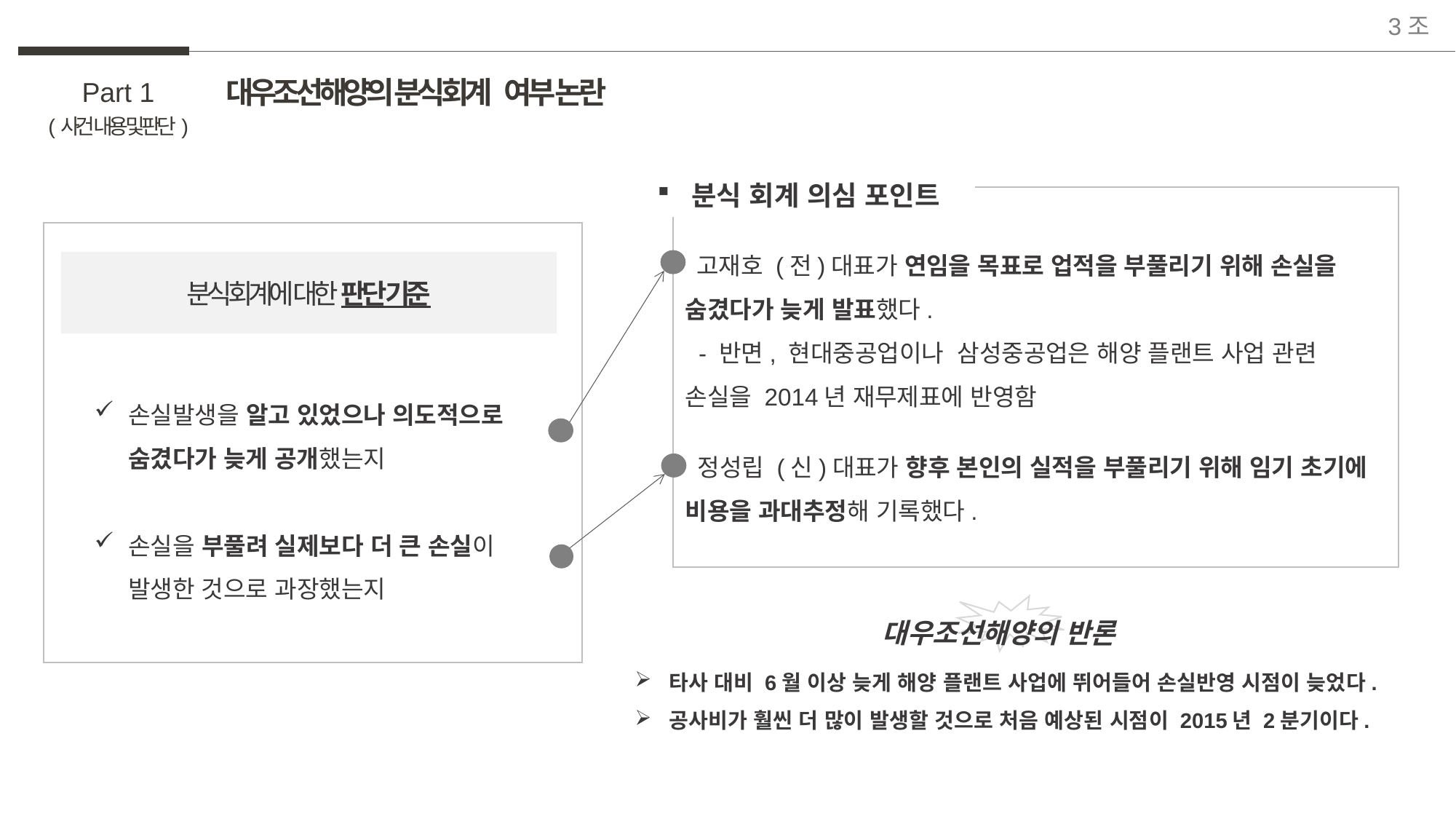

3조
대우조선해양의 분식회계   여부 논란
Part 1
(사건  내용 및 판단)
분식 회계 의심 포인트

 고재호 (전)대표가 연임을 목표로 업적을 부풀리기 위해 손실을 숨겼다가 늦게 발표했다.
  - 반면, 현대중공업이나  삼성중공업은 해양 플랜트 사업 관련 손실을 2014년 재무제표에 반영함

 정성립 (신)대표가 향후 본인의 실적을 부풀리기 위해 임기 초기에 비용을 과대추정해 기록했다.

분식회계에 대한 판단 기준
손실발생을 알고 있었으나 의도적으로 숨겼다가 늦게 공개했는지

손실을 부풀려 실제보다 더 큰 손실이 발생한 것으로 과장했는지

대우조선해양의 반론

타사 대비 6월 이상 늦게 해양 플랜트 사업에 뛰어들어 손실반영 시점이 늦었다.
공사비가 훨씬 더 많이 발생할 것으로 처음 예상된 시점이 2015년 2분기이다.